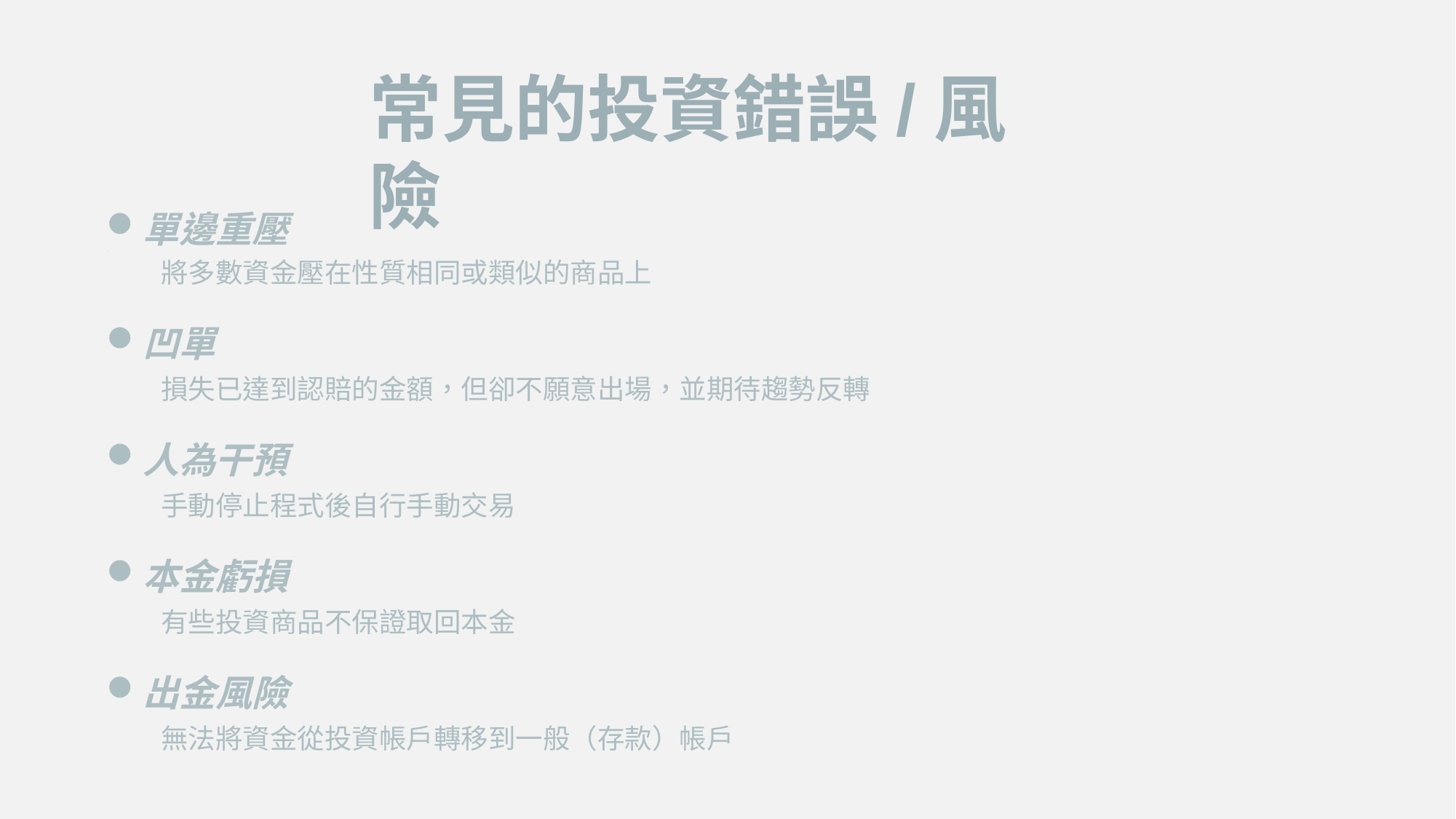

常見的投資錯誤/風險
單邊重壓
ˋ
將多數資金壓在性質相同或類似的商品上

凹單

損失已達到認賠的金額，但卻不願意出場，並期待趨勢反轉

人為干預

手動停止程式後自行手動交易

本金虧損

有些投資商品不保證取回本金

出金風險

無法將資金從投資帳戶轉移到一般（存款）帳戶